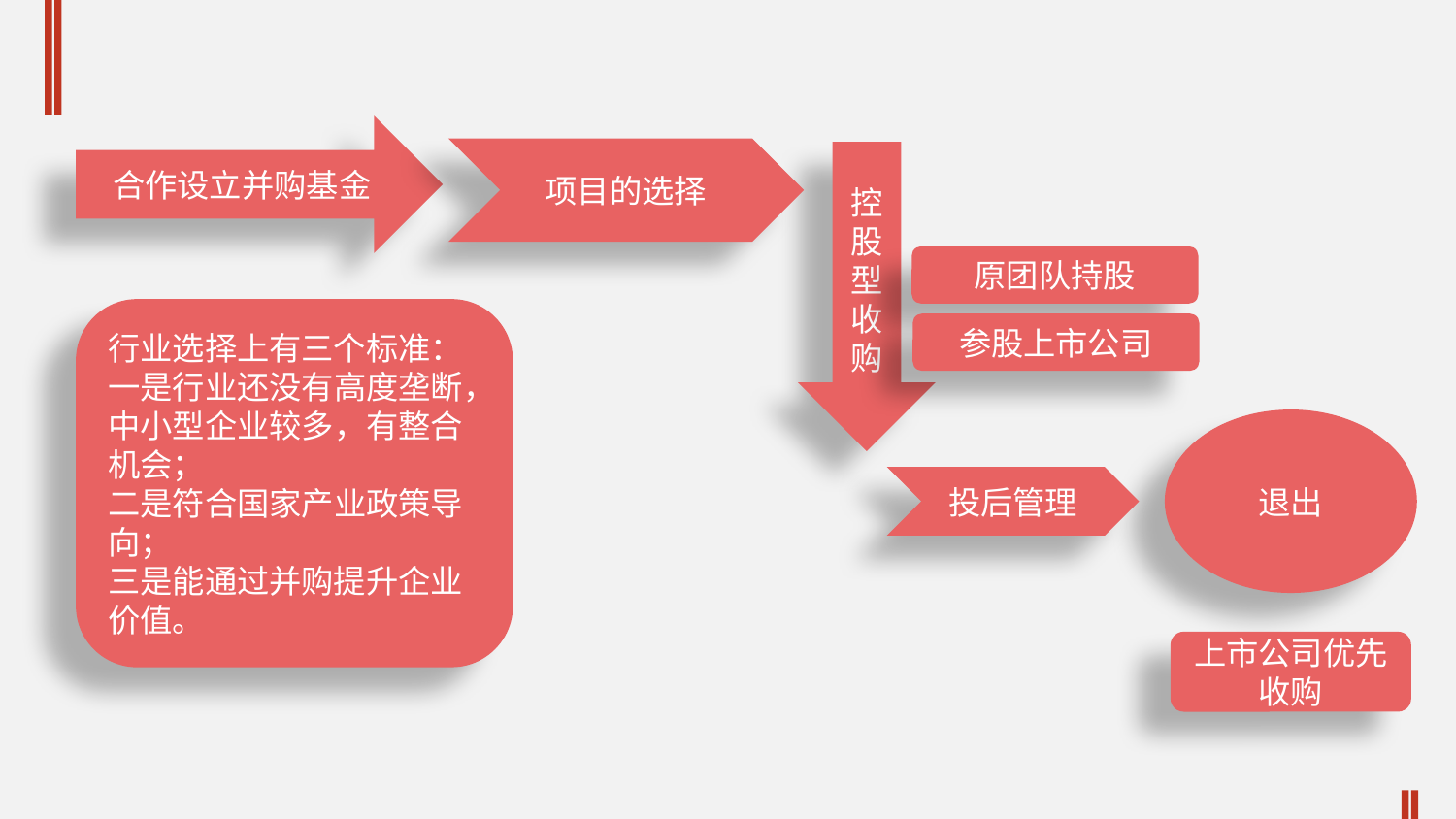

合作设立并购基金
项目的选择
控股型收购
原团队持股
行业选择上有三个标准：
一是行业还没有高度垄断，中小型企业较多，有整合机会；
二是符合国家产业政策导向；
三是能通过并购提升企业价值。
参股上市公司
退出
投后管理
上市公司优先收购